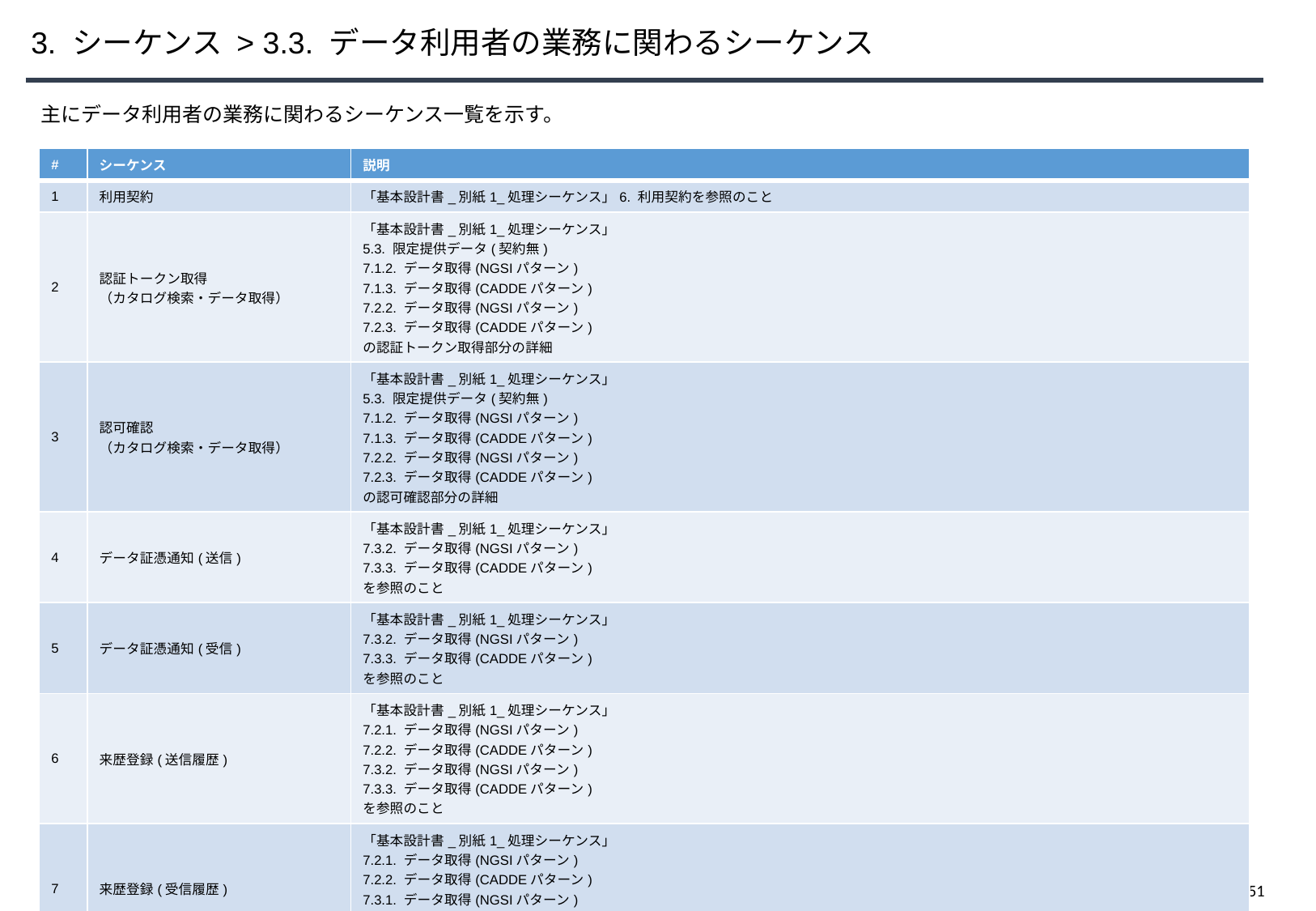

# 3. シーケンス > 3.3. データ利用者の業務に関わるシーケンス
主にデータ利用者の業務に関わるシーケンス一覧を示す。
| # | シーケンス | 説明 |
| --- | --- | --- |
| 1 | 利用契約 | 「基本設計書\_別紙1\_処理シーケンス」6. 利用契約を参照のこと |
| 2 | 認証トークン取得 （カタログ検索・データ取得） | 「基本設計書\_別紙1\_処理シーケンス」 5.3. 限定提供データ(契約無) 7.1.2. データ取得(NGSIパターン) 7.1.3. データ取得(CADDEパターン) 7.2.2. データ取得(NGSIパターン) 7.2.3. データ取得(CADDEパターン) の認証トークン取得部分の詳細 |
| 3 | 認可確認 （カタログ検索・データ取得） | 「基本設計書\_別紙1\_処理シーケンス」 5.3. 限定提供データ(契約無) 7.1.2. データ取得(NGSIパターン) 7.1.3. データ取得(CADDEパターン) 7.2.2. データ取得(NGSIパターン) 7.2.3. データ取得(CADDEパターン) の認可確認部分の詳細 |
| 4 | データ証憑通知(送信) | 「基本設計書\_別紙1\_処理シーケンス」 7.3.2. データ取得(NGSIパターン) 7.3.3. データ取得(CADDEパターン) を参照のこと |
| 5 | データ証憑通知(受信) | 「基本設計書\_別紙1\_処理シーケンス」 7.3.2. データ取得(NGSIパターン) 7.3.3. データ取得(CADDEパターン) を参照のこと |
| 6 | 来歴登録(送信履歴) | 「基本設計書\_別紙1\_処理シーケンス」 7.2.1. データ取得(NGSIパターン) 7.2.2. データ取得(CADDEパターン) 7.3.2. データ取得(NGSIパターン) 7.3.3. データ取得(CADDEパターン) を参照のこと |
| 7 | 来歴登録(受信履歴) | 「基本設計書\_別紙1\_処理シーケンス」 7.2.1. データ取得(NGSIパターン) 7.2.2. データ取得(CADDEパターン) 7.3.1. データ取得(NGSIパターン) 7.3.2. データ取得(CADDEパターン) を参照のこと |
| 8 | 来歴確認 | 「基本設計書\_別紙1\_処理シーケンス」8.1.1. 来歴確認を参照のこと |
| 9 | 履歴ID検索 | 「基本設計書\_別紙1\_処理シーケンス」8.1.2. 履歴ID検索を参照のこと |